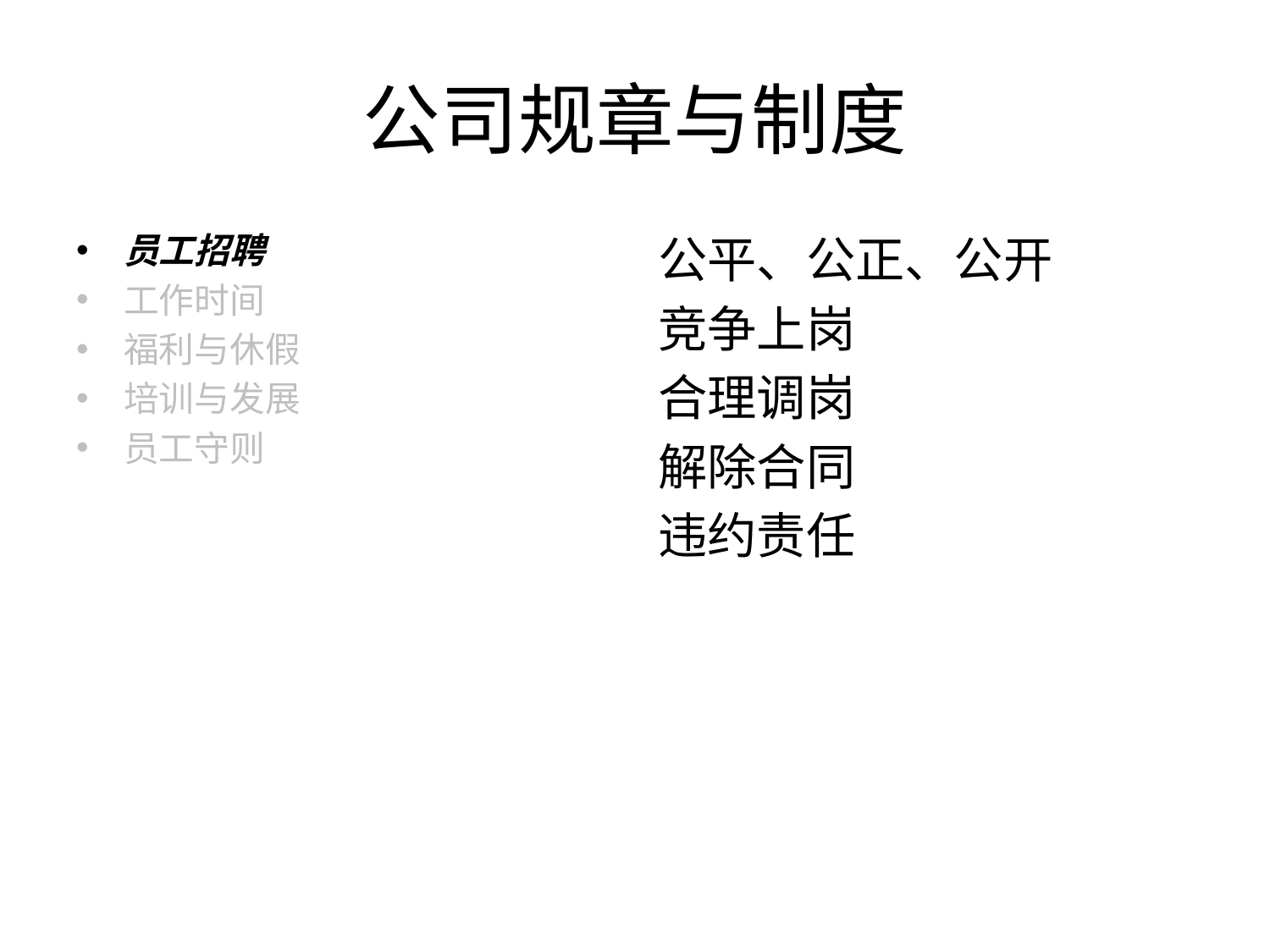

# 公司规章与制度
员工招聘
工作时间
福利与休假
培训与发展
员工守则
公平、公正、公开
竞争上岗
合理调岗
解除合同
违约责任